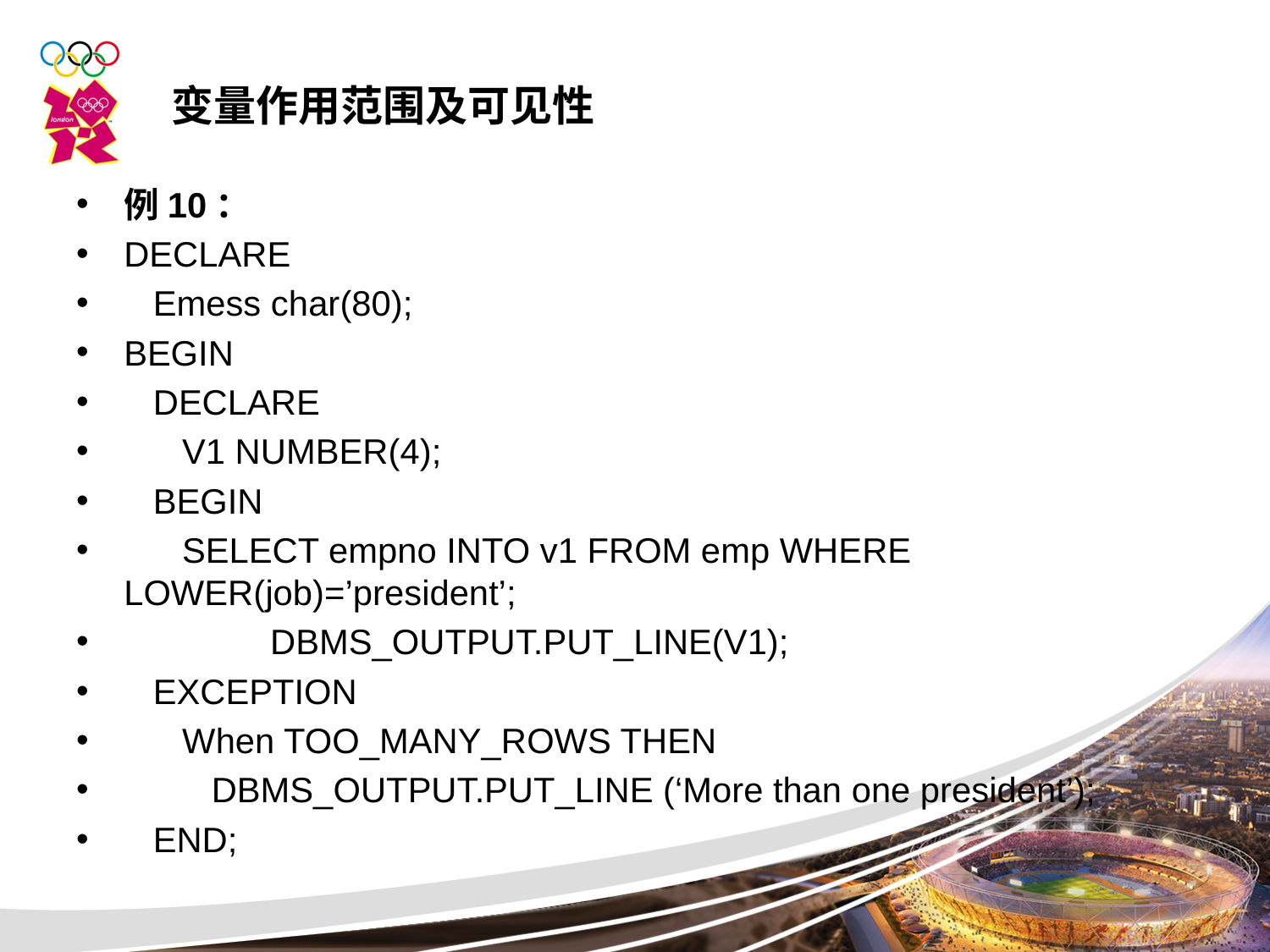

变量作用范围及可见性
例10：
DECLARE
   Emess char(80);
BEGIN
   DECLARE
      V1 NUMBER(4);
   BEGIN
      SELECT empno INTO v1 FROM emp WHERE LOWER(job)=’president’;
	  DBMS_OUTPUT.PUT_LINE(V1);
   EXCEPTION
      When TOO_MANY_ROWS THEN
         DBMS_OUTPUT.PUT_LINE (‘More than one president’);
   END;